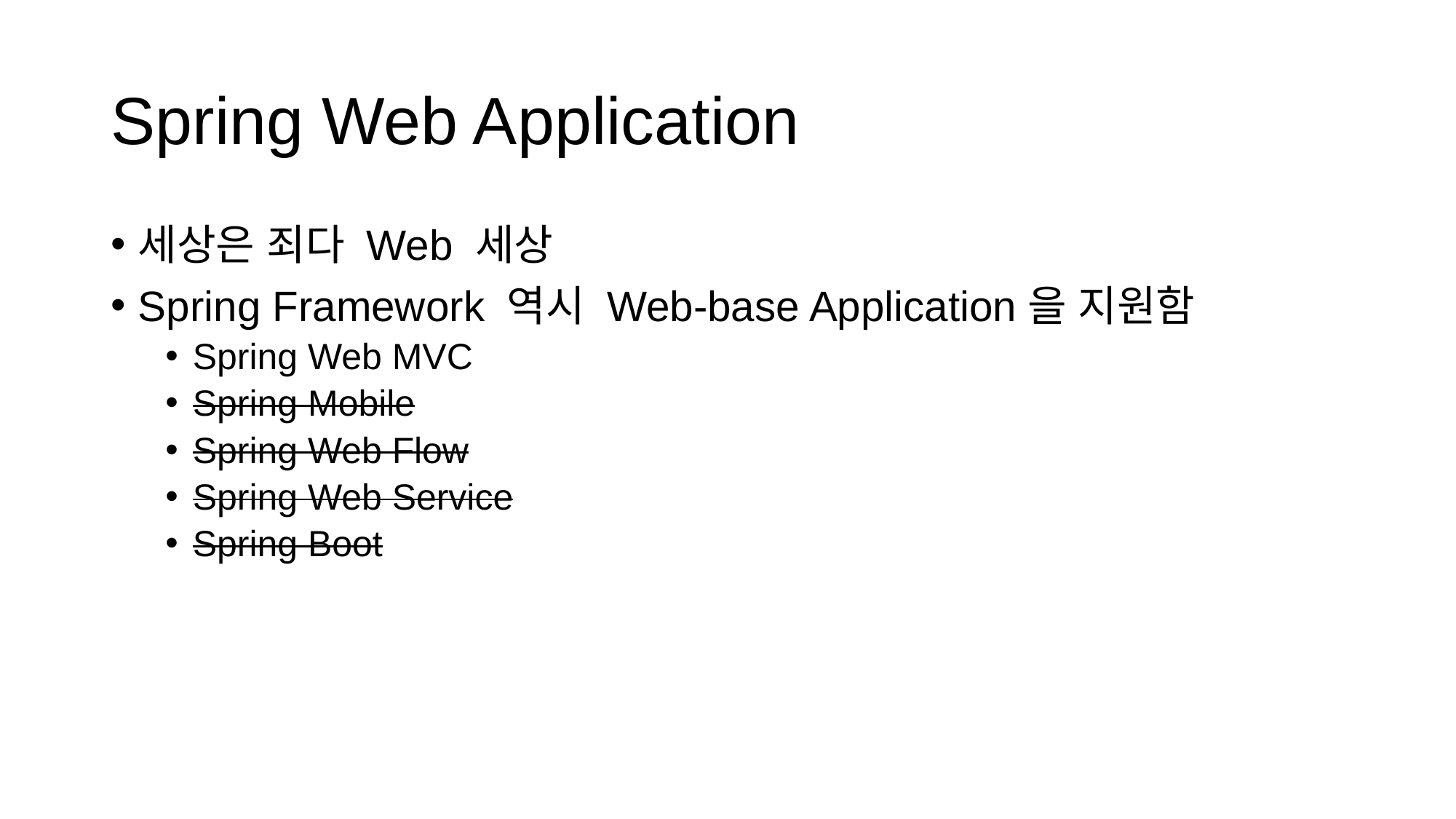

# Spring Web Application
세상은 죄다 Web 세상
Spring Framework 역시 Web-base Application을 지원함
Spring Web MVC
Spring Mobile
Spring Web Flow
Spring Web Service
Spring Boot